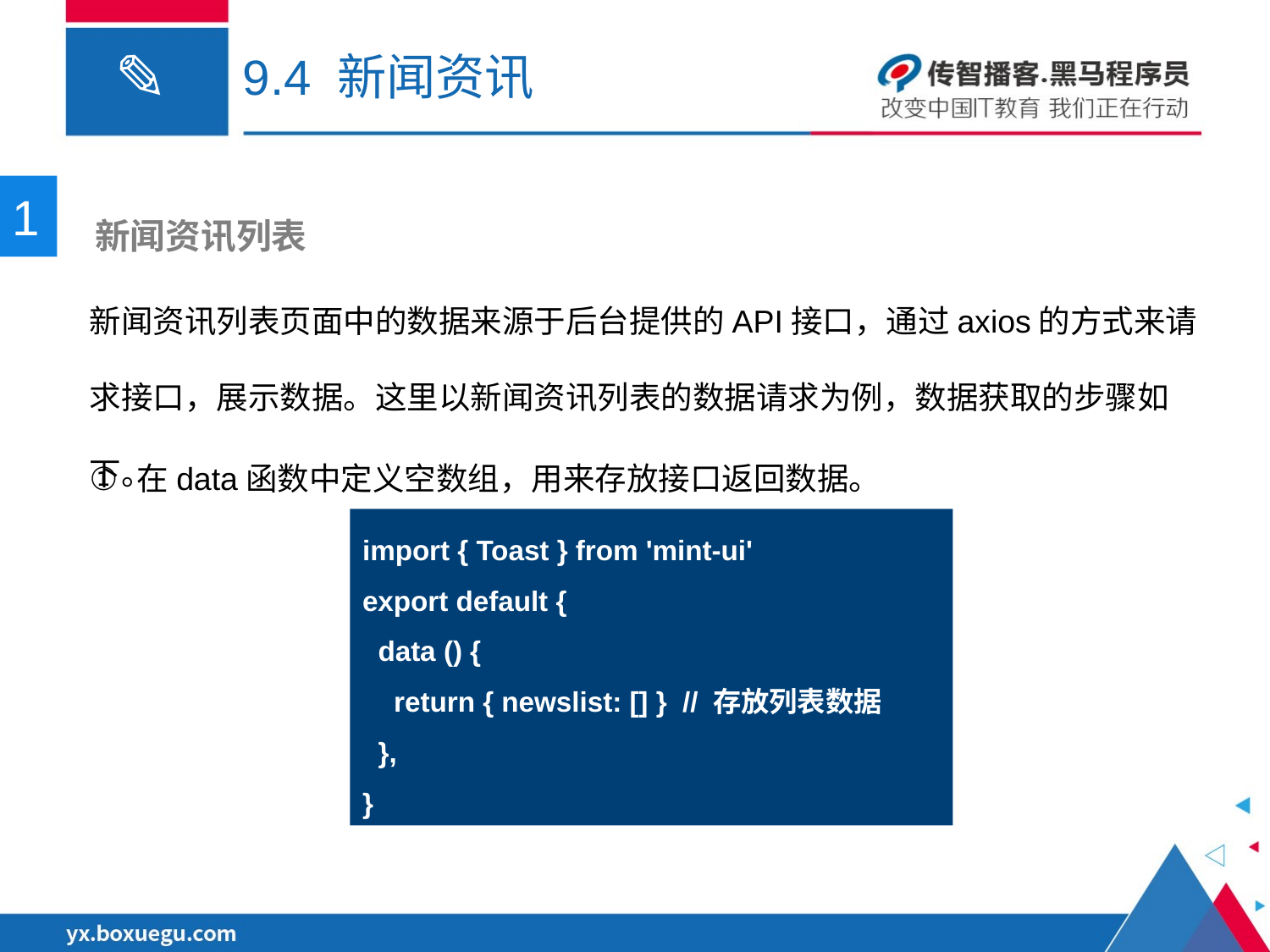

# 9.4 新闻资讯

1
  新闻资讯列表
新闻资讯列表页面中的数据来源于后台提供的API接口，通过axios的方式来请求接口，展示数据。这里以新闻资讯列表的数据请求为例，数据获取的步骤如下。
在data函数中定义空数组，用来存放接口返回数据。
import { Toast } from 'mint-ui'
export default {
  data () {
    return { newslist: [] }  // 存放列表数据
  },
}